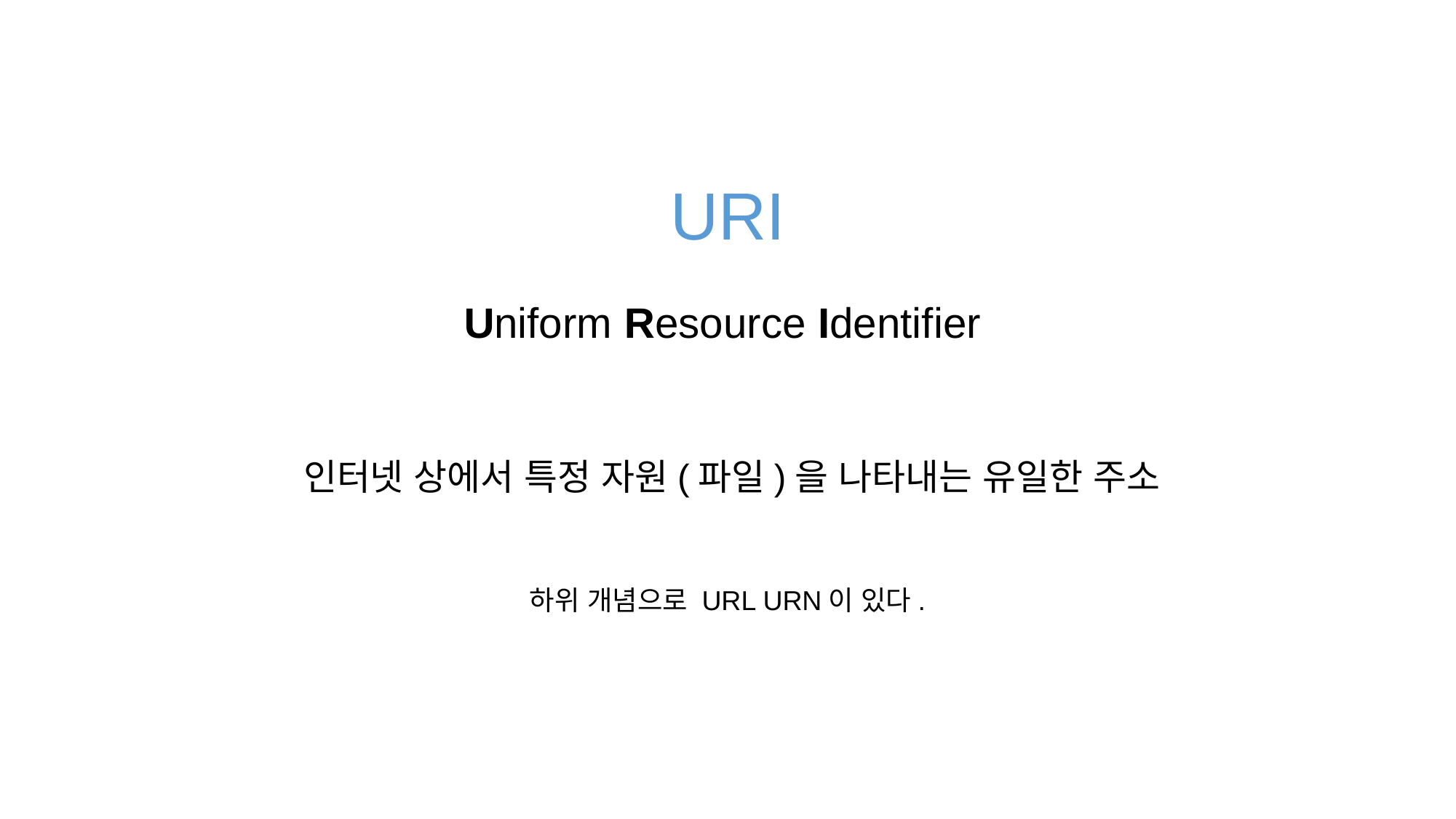

URI
Uniform Resource Identifier
인터넷 상에서 특정 자원(파일)을 나타내는 유일한 주소
하위 개념으로 URL URN이 있다.